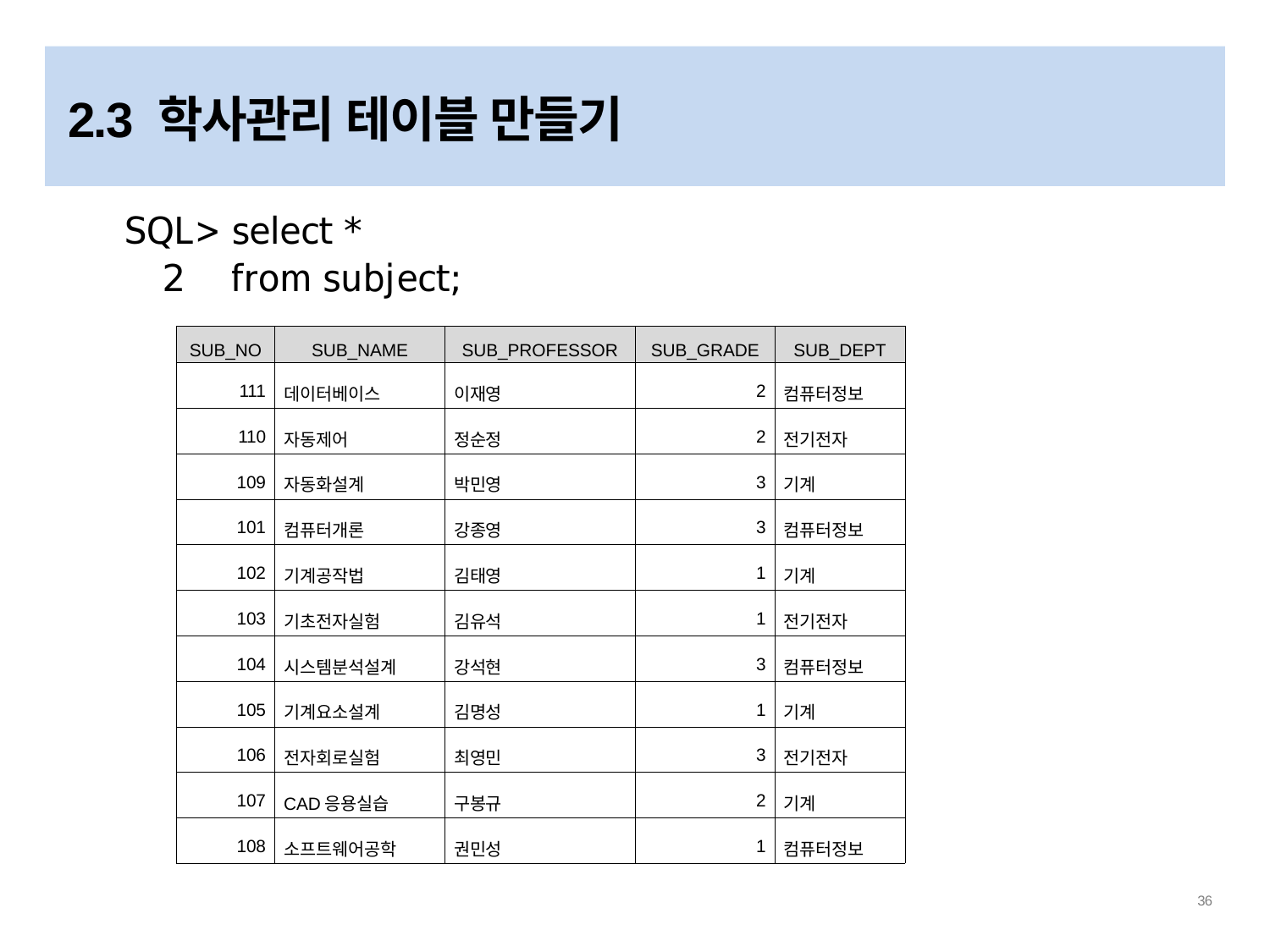

# 2.3 학사관리 테이블 만들기
       SQL> select *
           2     from subject;

| SUB\_NO | SUB\_NAME | SUB\_PROFESSOR | SUB\_GRADE | SUB\_DEPT |
| --- | --- | --- | --- | --- |
| 111 | 데이터베이스 | 이재영 | 2 | 컴퓨터정보 |
| 110 | 자동제어 | 정순정 | 2 | 전기전자 |
| 109 | 자동화설계 | 박민영 | 3 | 기계 |
| 101 | 컴퓨터개론 | 강종영 | 3 | 컴퓨터정보 |
| 102 | 기계공작법 | 김태영 | 1 | 기계 |
| 103 | 기초전자실험 | 김유석 | 1 | 전기전자 |
| 104 | 시스템분석설계 | 강석현 | 3 | 컴퓨터정보 |
| 105 | 기계요소설계 | 김명성 | 1 | 기계 |
| 106 | 전자회로실험 | 최영민 | 3 | 전기전자 |
| 107 | CAD응용실습 | 구봉규 | 2 | 기계 |
| 108 | 소프트웨어공학 | 권민성 | 1 | 컴퓨터정보 |